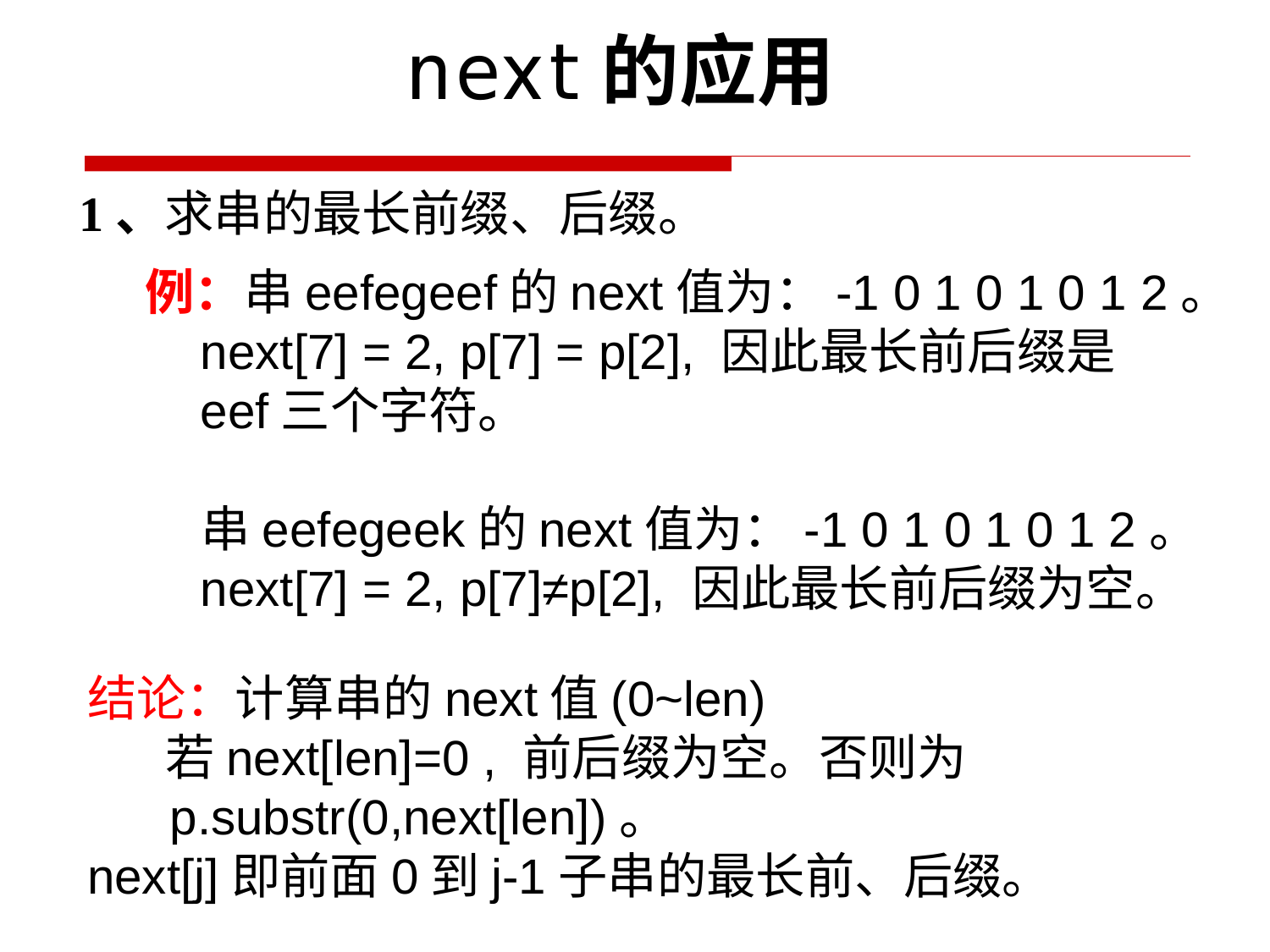

next的应用
1、求串的最长前缀、后缀。
例：串eefegeef的next值为：-1 0 1 0 1 0 1 2。
    next[7] = 2, p[7] = p[2], 因此最长前后缀是
    eef三个字符。

    串eefegeek的next值为：-1 0 1 0 1 0 1 2。
    next[7] = 2, p[7]≠p[2], 因此最长前后缀为空。
结论：计算串的next值(0~len)
      若next[len]=0 , 前后缀为空。否则为
      p.substr(0,next[len])。
next[j]即前面0到j-1子串的最长前、后缀。